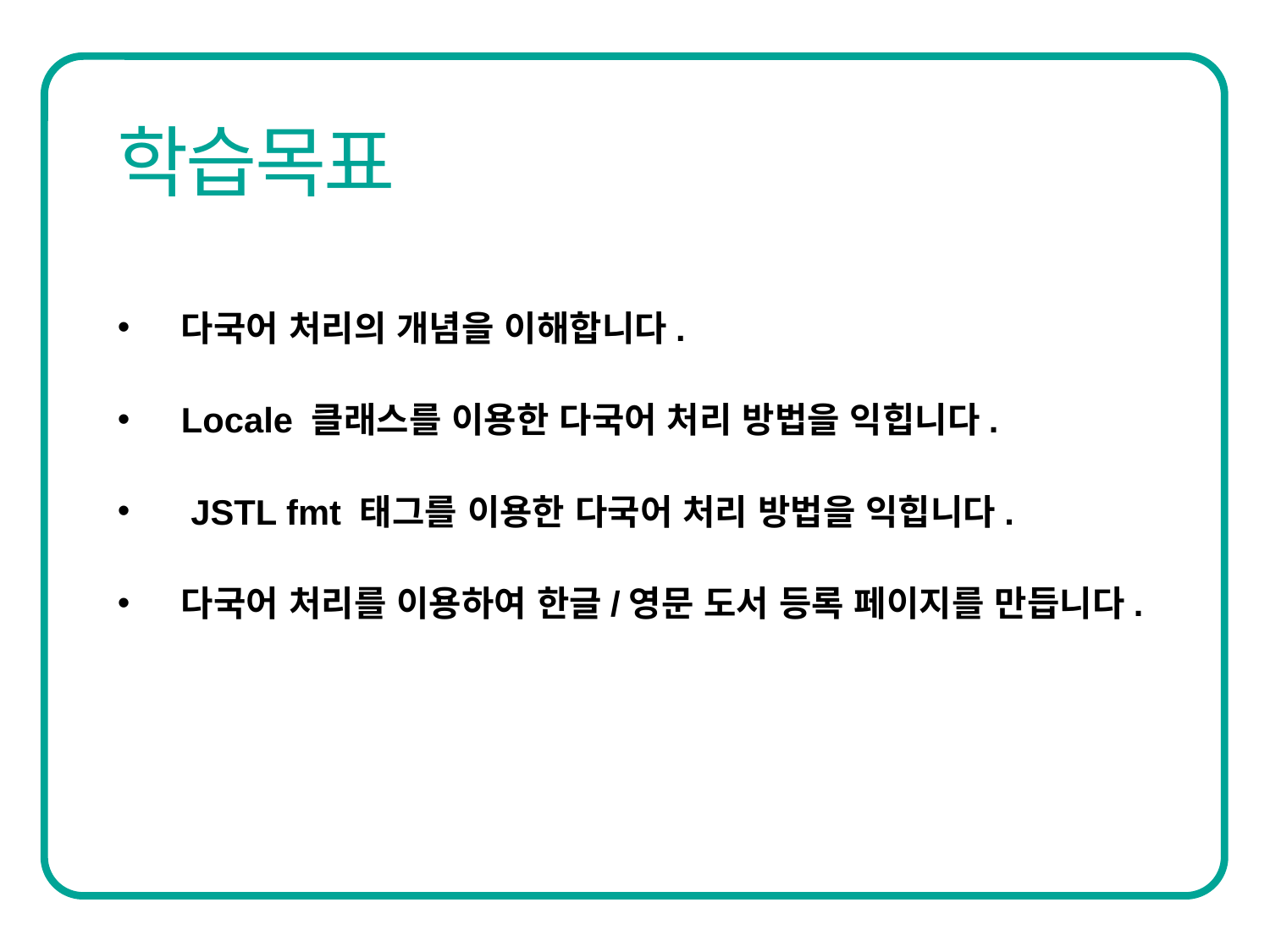

다국어 처리의 개념을 이해합니다.
Locale 클래스를 이용한 다국어 처리 방법을 익힙니다.
 JSTL fmt 태그를 이용한 다국어 처리 방법을 익힙니다.
다국어 처리를 이용하여 한글/영문 도서 등록 페이지를 만듭니다.